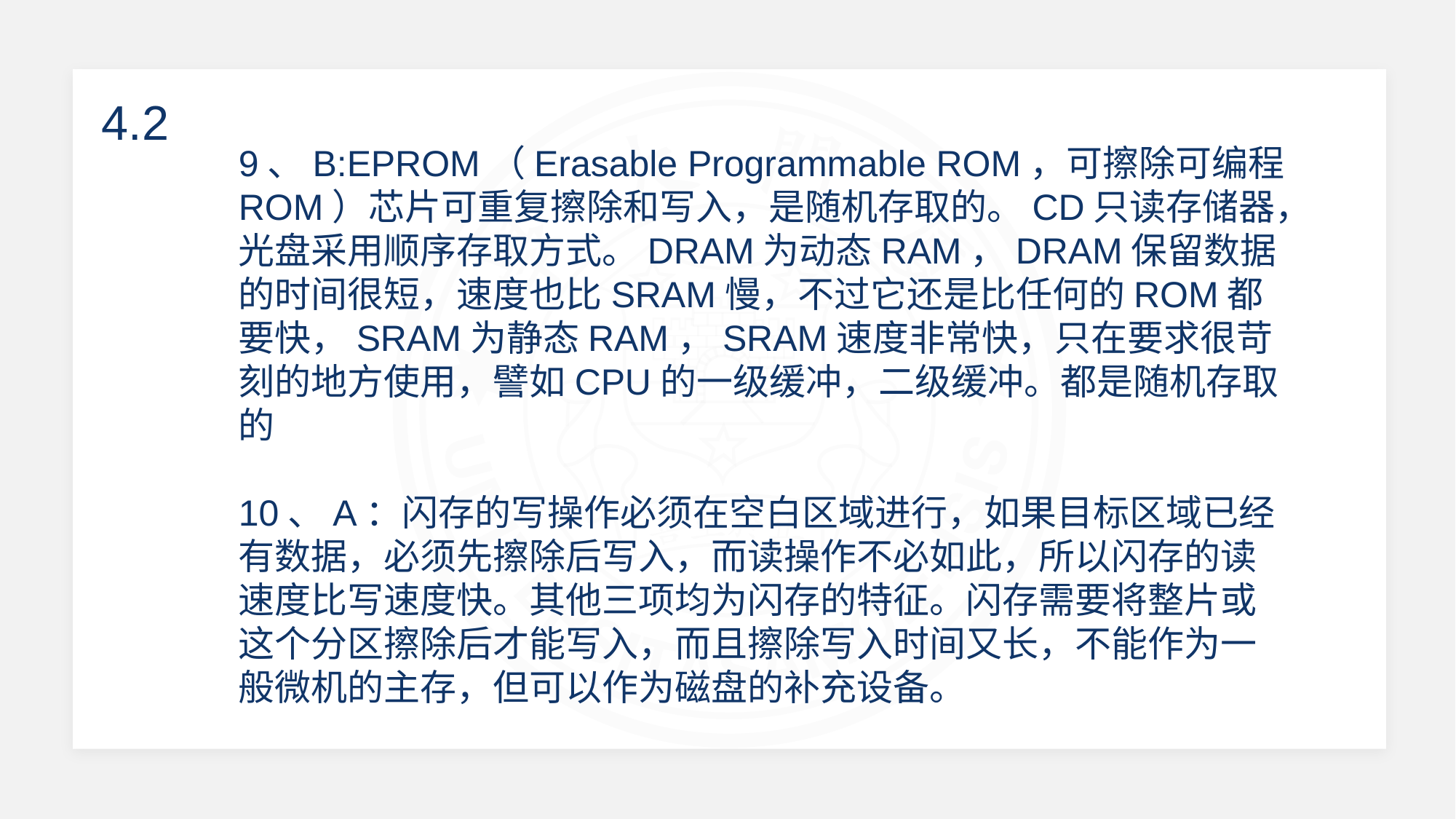

4.2
9、B:EPROM（Erasable Programmable ROM，可擦除可编程ROM）芯片可重复擦除和写入，是随机存取的。CD只读存储器，光盘采用顺序存取方式。DRAM为动态RAM，DRAM保留数据的时间很短，速度也比SRAM慢，不过它还是比任何的ROM都要快，SRAM为静态RAM，SRAM速度非常快，只在要求很苛刻的地方使用，譬如CPU的一级缓冲，二级缓冲。都是随机存取的

10、A：闪存的写操作必须在空白区域进行，如果目标区域已经有数据，必须先擦除后写入，而读操作不必如此，所以闪存的读速度比写速度快。其他三项均为闪存的特征。闪存需要将整片或这个分区擦除后才能写入，而且擦除写入时间又长，不能作为一般微机的主存，但可以作为磁盘的补充设备。